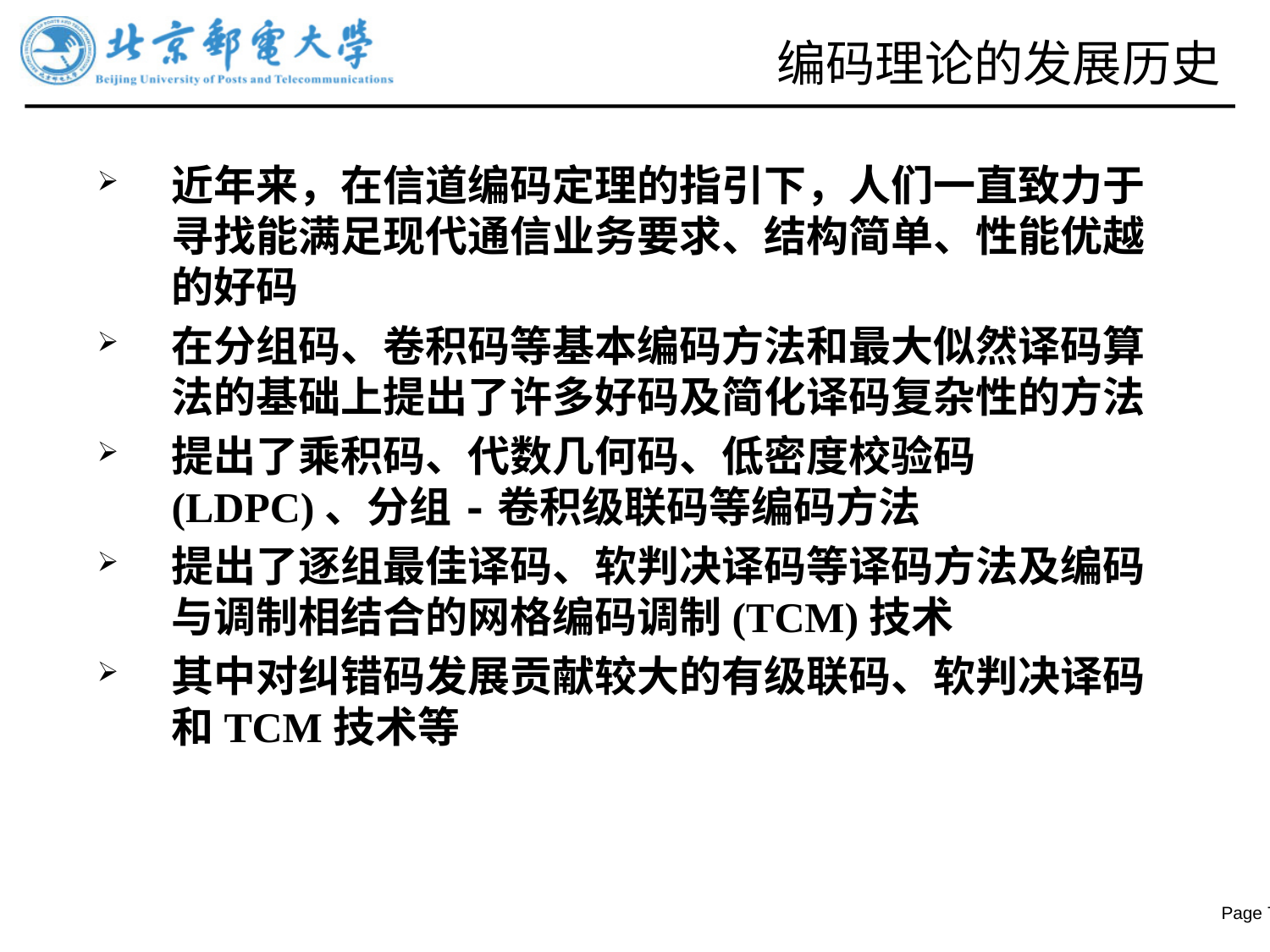

# 编码理论的发展历史
近年来，在信道编码定理的指引下，人们一直致力于寻找能满足现代通信业务要求、结构简单、性能优越的好码
在分组码、卷积码等基本编码方法和最大似然译码算法的基础上提出了许多好码及简化译码复杂性的方法
提出了乘积码、代数几何码、低密度校验码(LDPC)、分组-卷积级联码等编码方法
提出了逐组最佳译码、软判决译码等译码方法及编码与调制相结合的网格编码调制(TCM)技术
其中对纠错码发展贡献较大的有级联码、软判决译码和TCM技术等